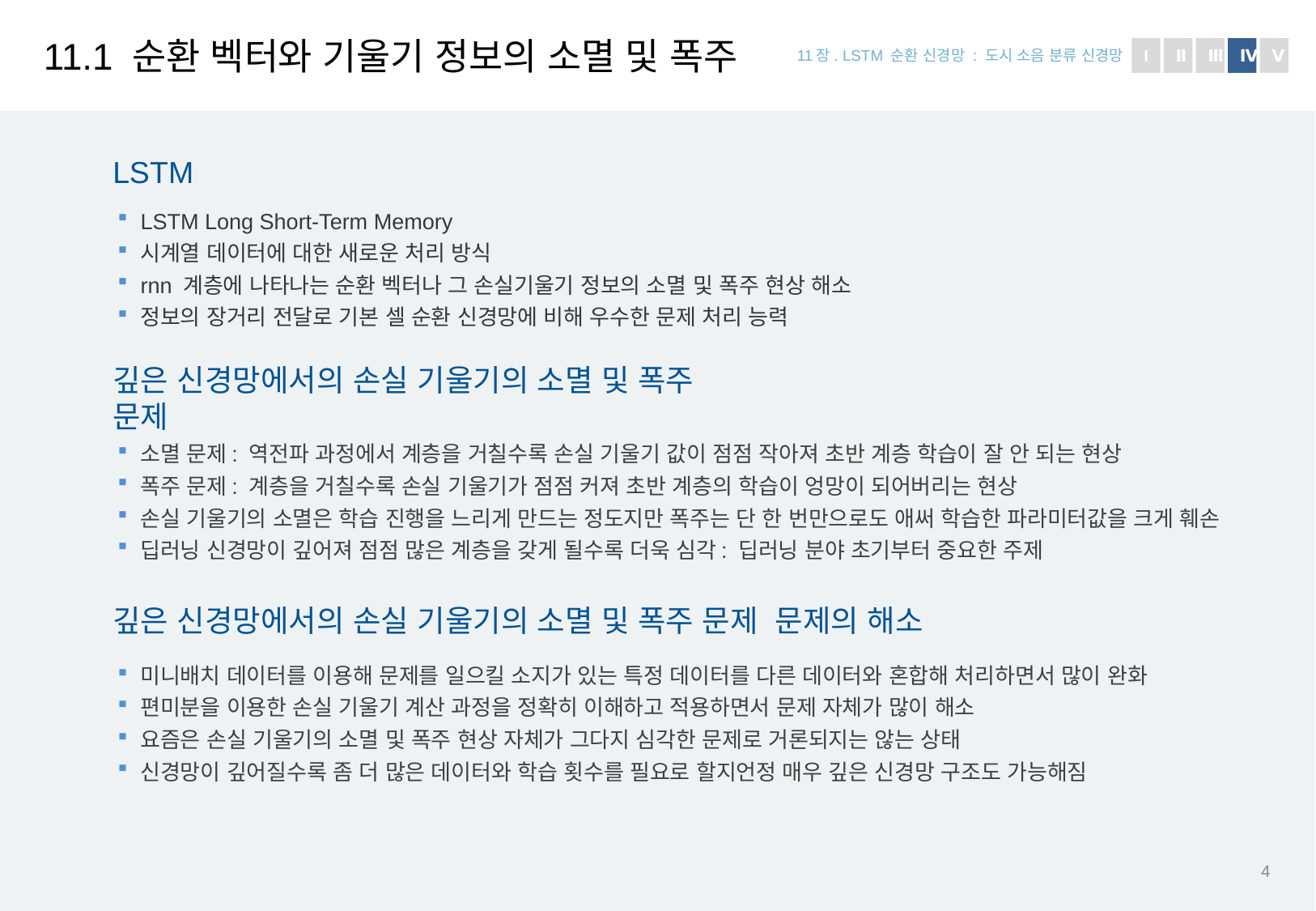

# 11.1 순환 벡터와 기울기 정보의 소멸 및 폭주
11장. LSTM 순환 신경망 : 도시 소음 분류 신경망
I
Ⅱ
Ⅲ
Ⅳ
Ⅴ
LSTM
Ⅳ
LSTM Long Short-Term Memory
시계열 데이터에 대한 새로운 처리 방식
rnn 계층에 나타나는 순환 벡터나 그 손실기울기 정보의 소멸 및 폭주 현상 해소
정보의 장거리 전달로 기본 셀 순환 신경망에 비해 우수한 문제 처리 능력
깊은 신경망에서의 손실 기울기의 소멸 및 폭주 문제
소멸 문제: 역전파 과정에서 계층을 거칠수록 손실 기울기 값이 점점 작아져 초반 계층 학습이 잘 안 되는 현상
폭주 문제: 계층을 거칠수록 손실 기울기가 점점 커져 초반 계층의 학습이 엉망이 되어버리는 현상
손실 기울기의 소멸은 학습 진행을 느리게 만드는 정도지만 폭주는 단 한 번만으로도 애써 학습한 파라미터값을 크게 훼손
딥러닝 신경망이 깊어져 점점 많은 계층을 갖게 될수록 더욱 심각: 딥러닝 분야 초기부터 중요한 주제
깊은 신경망에서의 손실 기울기의 소멸 및 폭주 문제  문제의 해소
미니배치 데이터를 이용해 문제를 일으킬 소지가 있는 특정 데이터를 다른 데이터와 혼합해 처리하면서 많이 완화
편미분을 이용한 손실 기울기 계산 과정을 정확히 이해하고 적용하면서 문제 자체가 많이 해소
요즘은 손실 기울기의 소멸 및 폭주 현상 자체가 그다지 심각한 문제로 거론되지는 않는 상태
신경망이 깊어질수록 좀 더 많은 데이터와 학습 횟수를 필요로 할지언정 매우 깊은 신경망 구조도 가능해짐
4